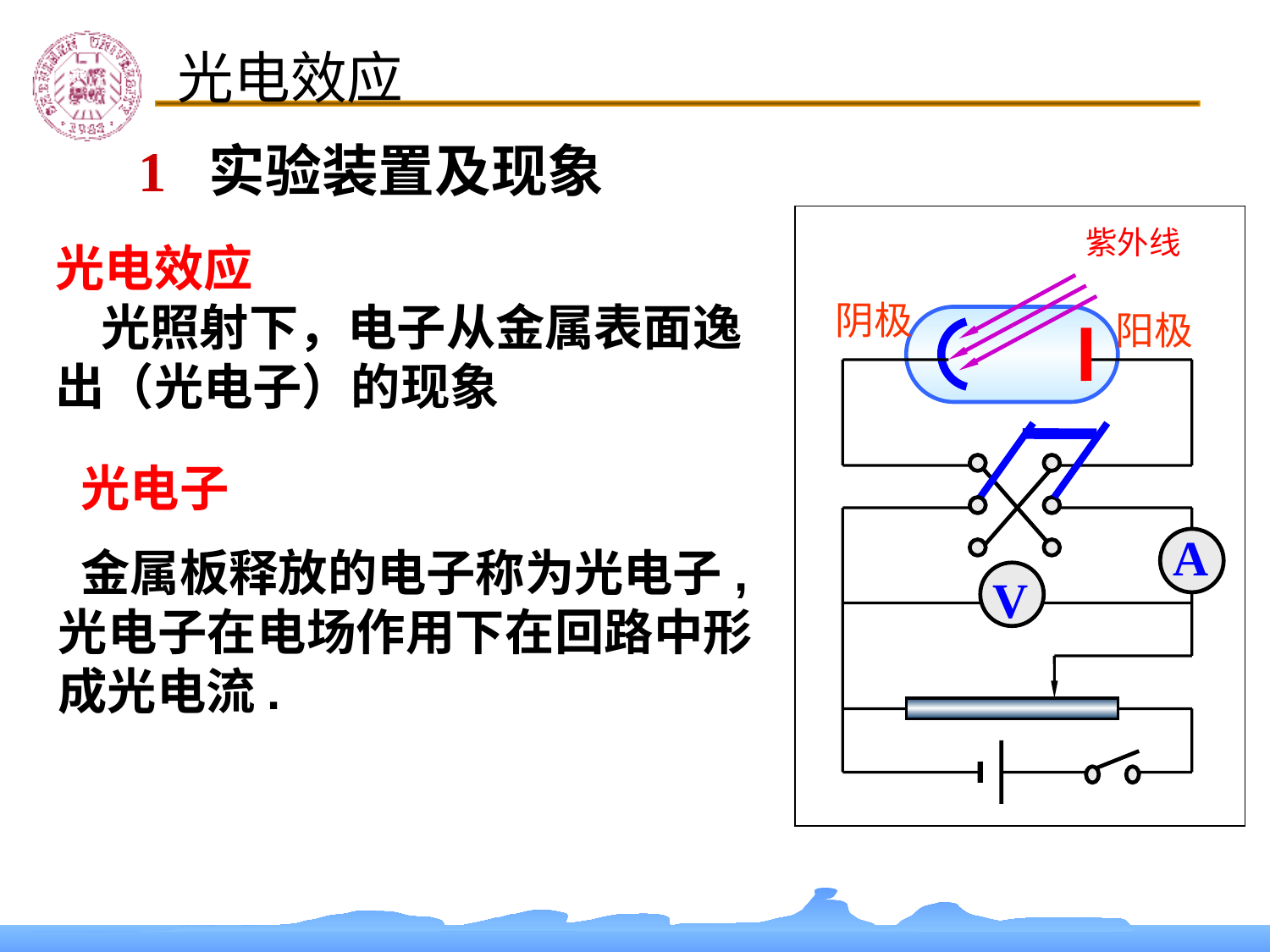

光电效应
    1  实验装置及现象

紫外线

阴极

阳极

A

V

光电效应
   光照射下，电子从金属表面逸出（光电子）的现象
 光电子
 金属板释放的电子称为光电子,光电子在电场作用下在回路中形成光电流.